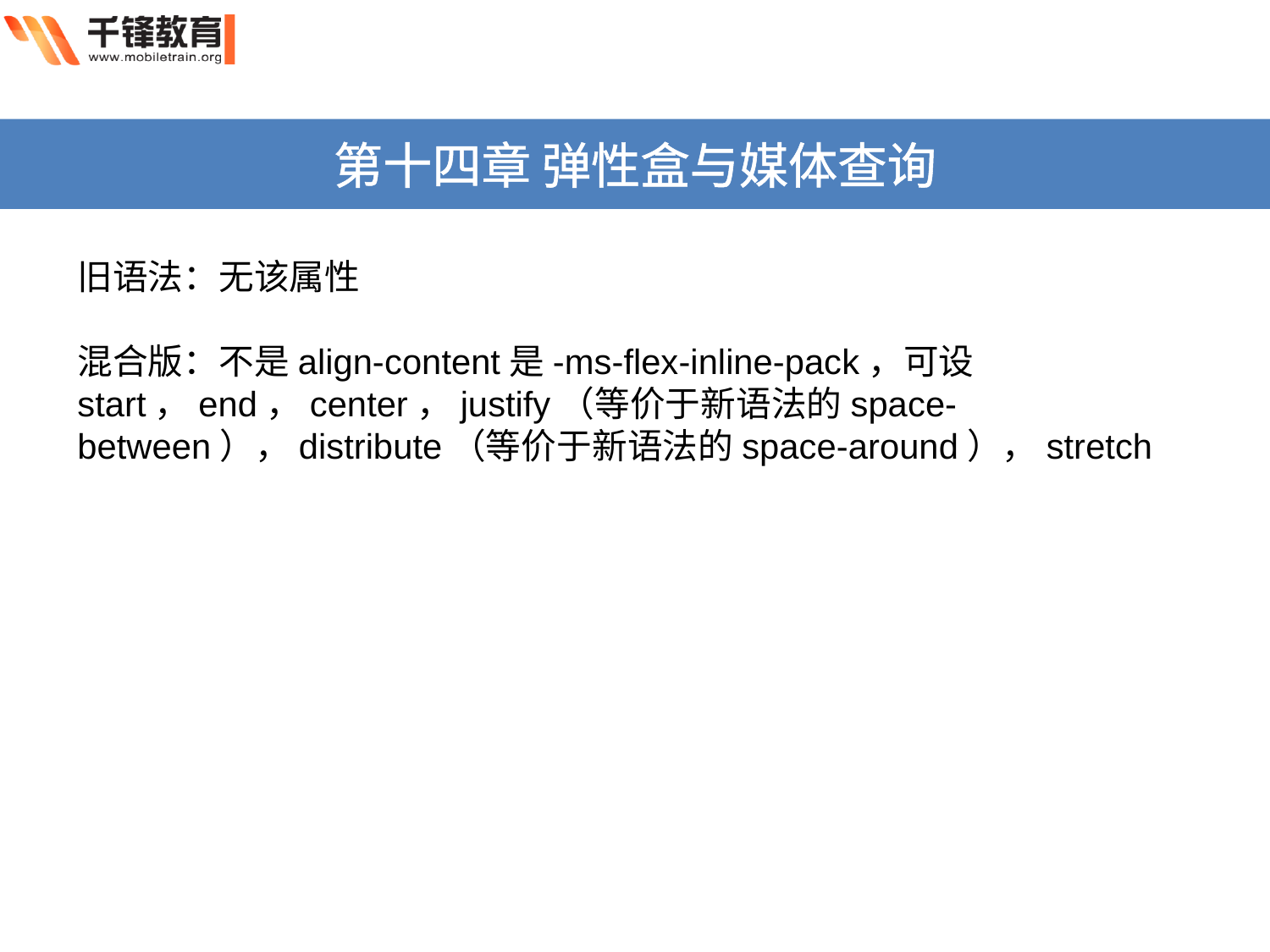

第十四章 弹性盒与媒体查询
旧语法：无该属性

混合版：不是align-content是-ms-flex-inline-pack，可设start，end，center，justify（等价于新语法的space-between），distribute（等价于新语法的space-around），stretch